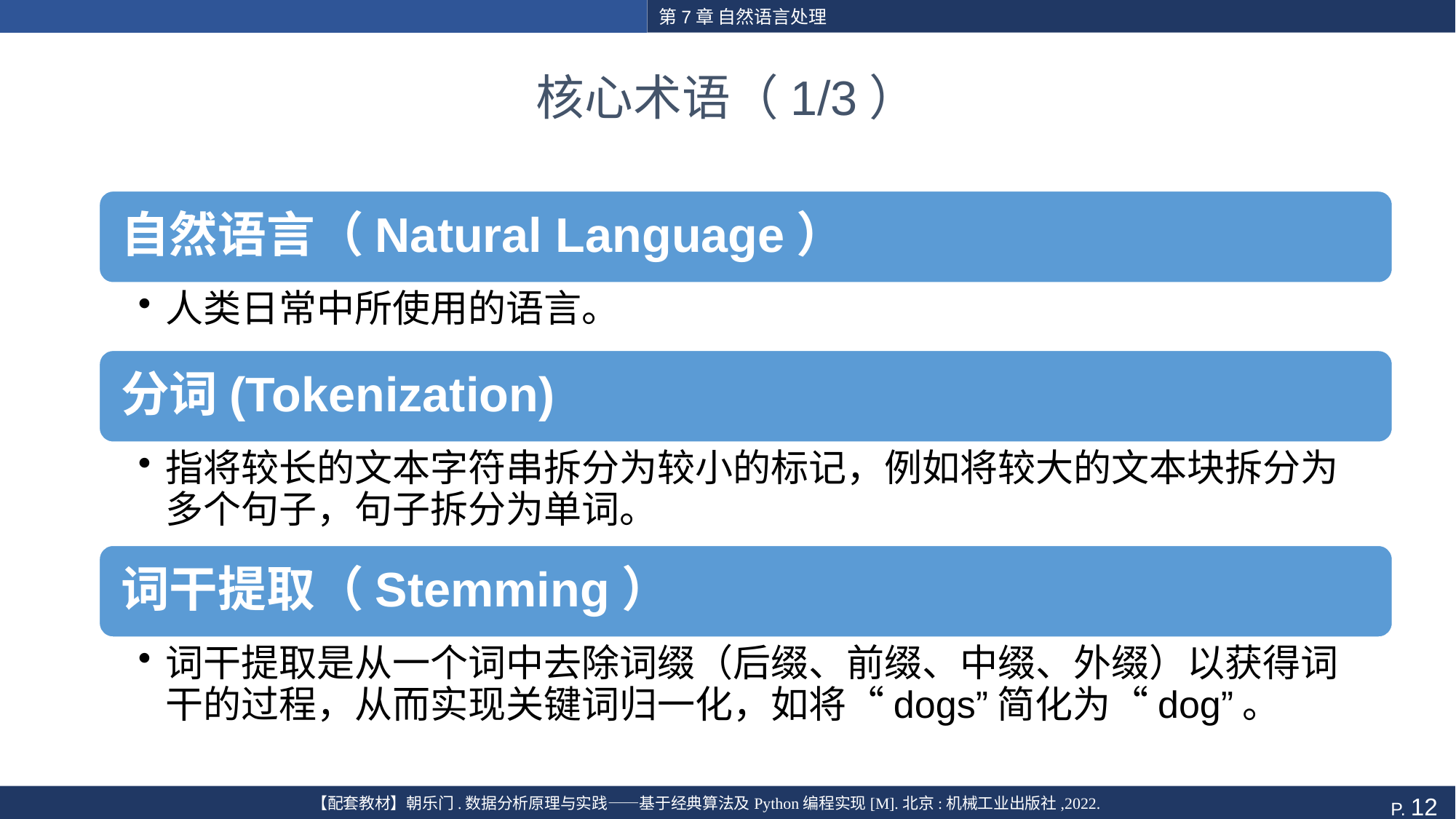

第7章 自然语言处理
# 核心术语（1/3）
自然语言（Natural Language）
人类日常中所使用的语言。
分词(Tokenization)
指将较长的文本字符串拆分为较小的标记，例如将较大的文本块拆分为多个句子，句子拆分为单词。
词干提取（Stemming）
词干提取是从一个词中去除词缀（后缀、前缀、中缀、外缀）以获得词干的过程，从而实现关键词归一化，如将“dogs”简化为“dog”。